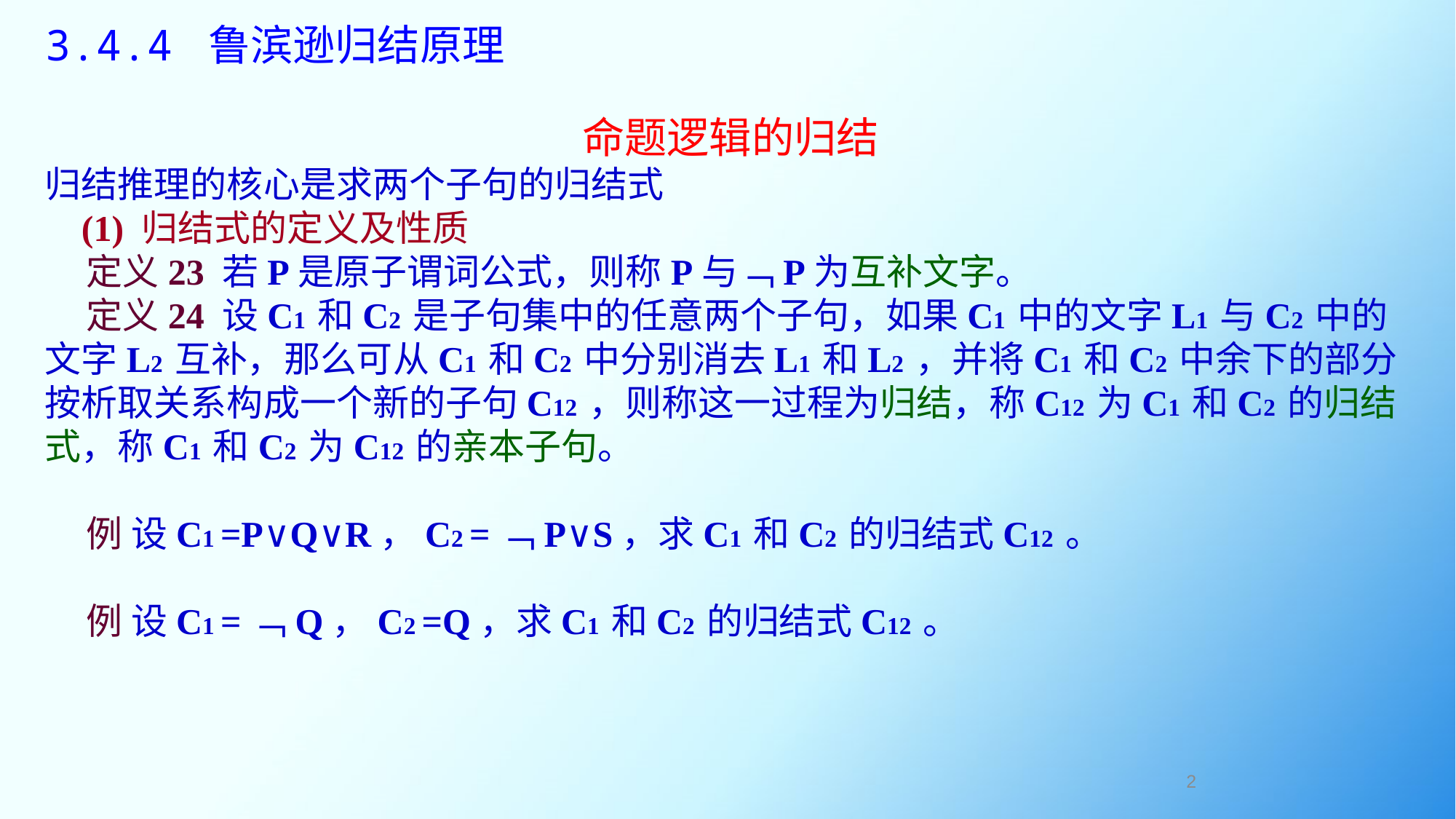

# 3.4.4 鲁滨逊归结原理
命题逻辑的归结
归结推理的核心是求两个子句的归结式
    (1) 归结式的定义及性质
    定义23 若P是原子谓词公式，则称P与﹁P为互补文字。
    定义24 设C1 和C2 是子句集中的任意两个子句，如果C1 中的文字L1 与C2 中的文字L2 互补，那么可从C1 和C2 中分别消去L1 和L2 ，并将C1 和C2 中余下的部分按析取关系构成一个新的子句C12 ，则称这一过程为归结，称C12 为C1 和C2 的归结式，称C1 和C2 为C12 的亲本子句。

    例 设C1 =P∨Q∨R，C2 =﹁P∨S，求C1 和C2 的归结式C12 。

    例 设C1 =﹁Q，C2 =Q，求C1 和C2 的归结式C12 。
2